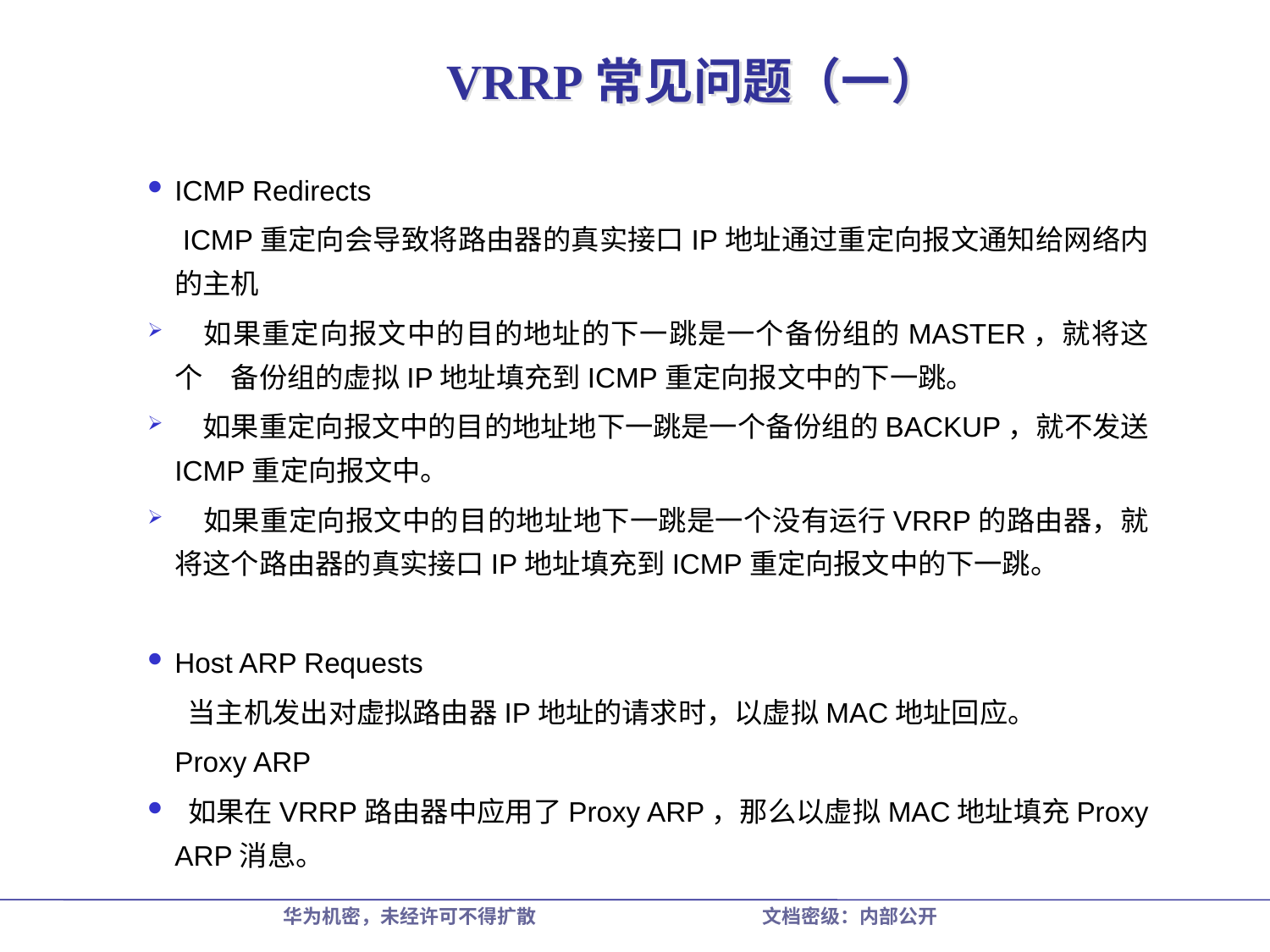

# VRRP常见问题（一）
ICMP Redirects
	 ICMP重定向会导致将路由器的真实接口IP地址通过重定向报文通知给网络内的主机
　如果重定向报文中的目的地址的下一跳是一个备份组的MASTER，就将这个　备份组的虚拟IP地址填充到ICMP重定向报文中的下一跳。
　如果重定向报文中的目的地址地下一跳是一个备份组的BACKUP，就不发送ICMP重定向报文中。
　如果重定向报文中的目的地址地下一跳是一个没有运行VRRP的路由器，就将这个路由器的真实接口IP地址填充到ICMP重定向报文中的下一跳。

Host ARP Requests
	 当主机发出对虚拟路由器IP地址的请求时，以虚拟MAC地址回应。
	Proxy ARP
 如果在VRRP路由器中应用了Proxy ARP，那么以虚拟MAC地址填充Proxy ARP消息。